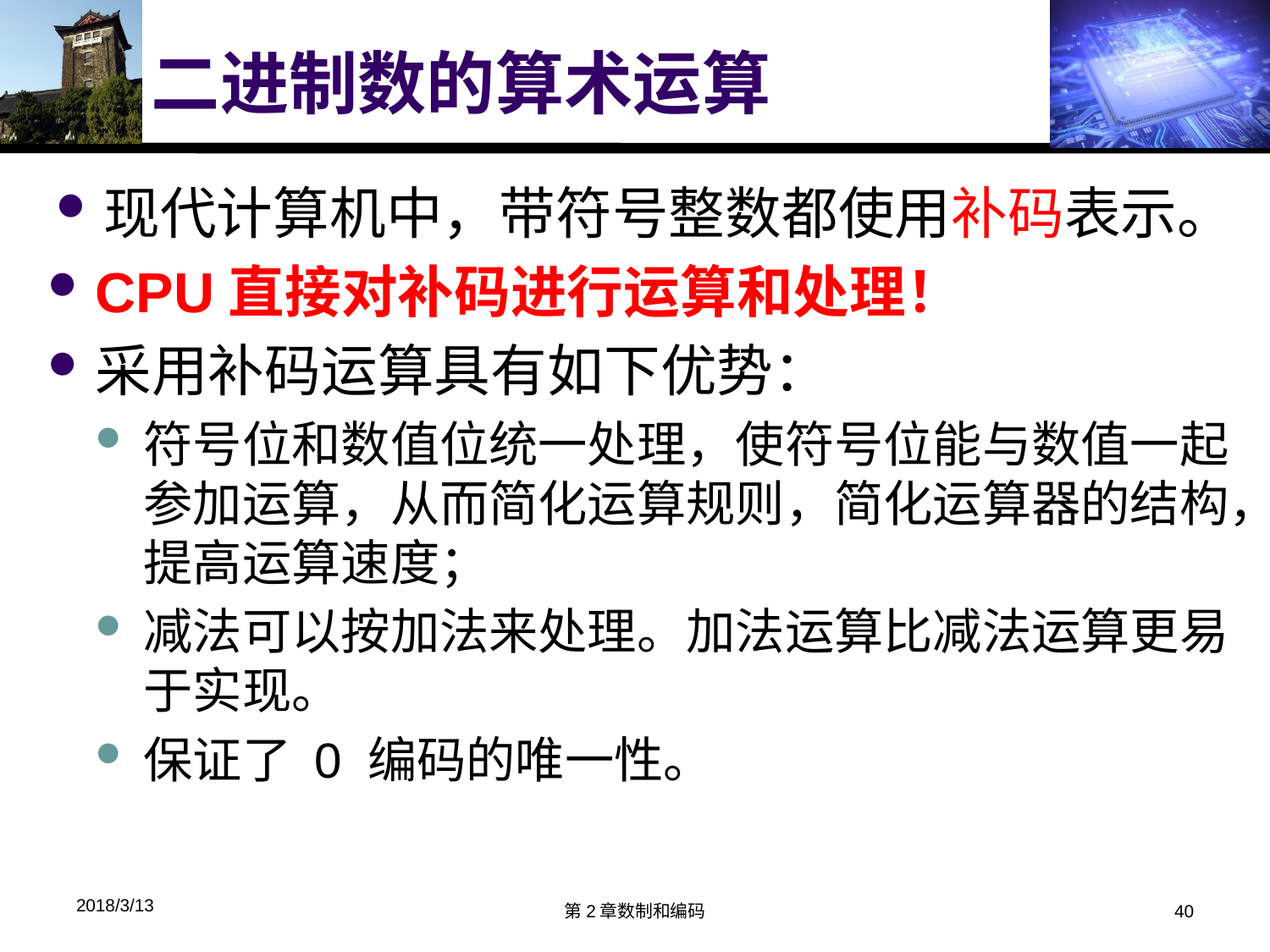

# 二进制数的算术运算
现代计算机中，带符号整数都使用补码表示。
CPU直接对补码进行运算和处理！
采用补码运算具有如下优势：
符号位和数值位统一处理，使符号位能与数值一起参加运算，从而简化运算规则，简化运算器的结构，提高运算速度；
减法可以按加法来处理。加法运算比减法运算更易于实现。
保证了 0 编码的唯一性。
2018/3/13
第2章数制和编码
40